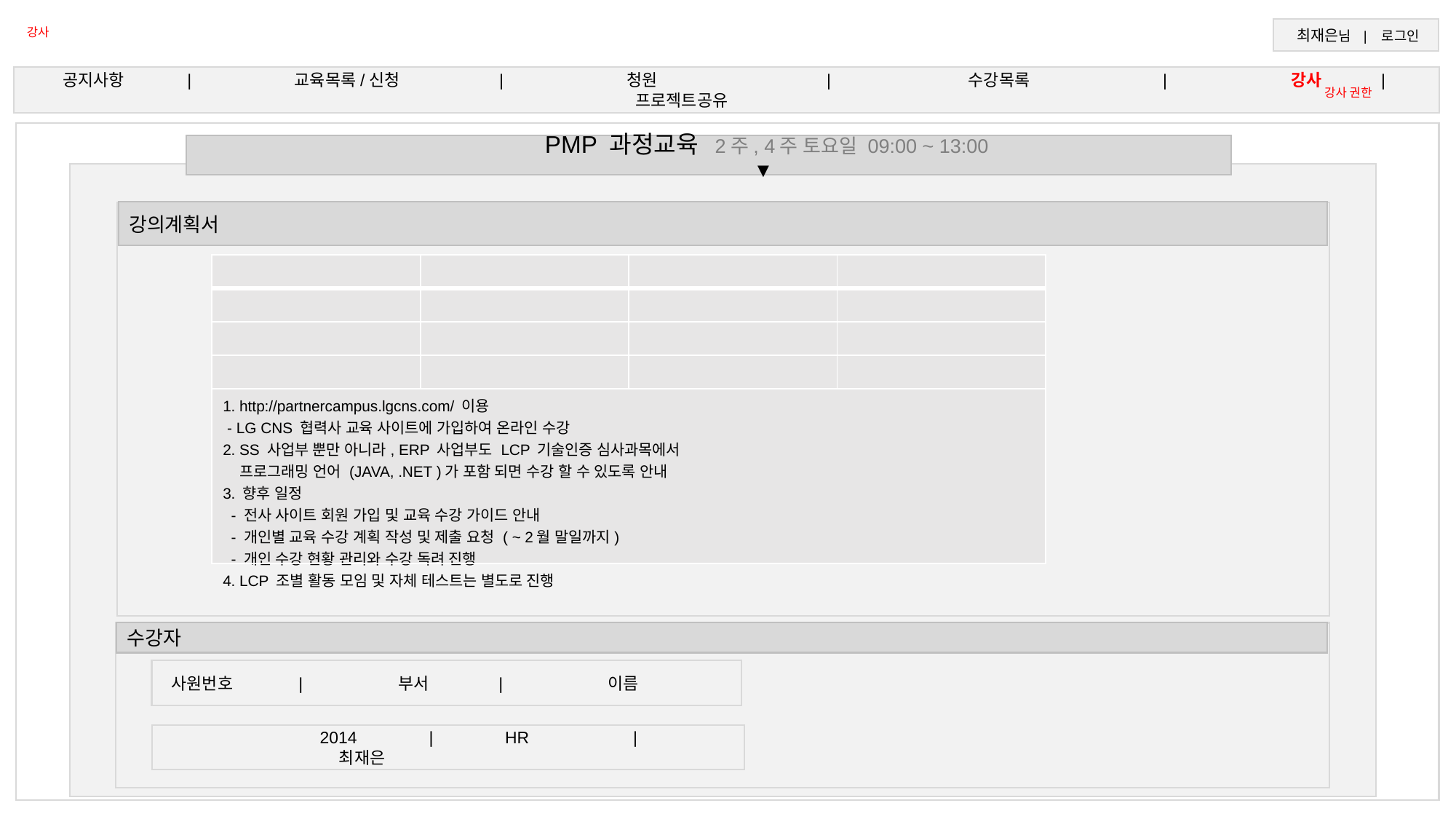

강사
 최재은님   |   로그인
공지사항	   | 	  교육목록/신청 	| 	   청원 		| 	      수강목록		 | 	     강사  	 | 	    프로젝트공유
강사 권한

			PMP 과정교육  2주, 4주 토요일 09:00 ~ 13:00    			▼

강의계획서

|  |  |  |  |
| --- | --- | --- | --- |
|  |  |  |  |
|  |  |  |  |
|  |  |  |  |
| 1. http://partnercampus.lgcns.com/ 이용 - LG CNS 협력사 교육 사이트에 가입하여 온라인 수강 2. SS 사업부 뿐만 아니라, ERP 사업부도 LCP 기술인증 심사과목에서 프로그래밍 언어 (JAVA, .NET )가 포함 되면 수강 할 수 있도록 안내 3. 향후 일정 - 전사 사이트 회원 가입 및 교육 수강 가이드 안내 - 개인별 교육 수강 계획 작성 및 제출 요청 ( ~ 2월 말일까지) - 개인 수강 현황 관리와 수강 독려 진행 4. LCP 조별 활동 모임 및 자체 테스트는 별도로 진행 |  |  |  |
수강자

사원번호	   | 	 부서 	| 	이름
	        2014	        | 	 HR	     | 	  최재은